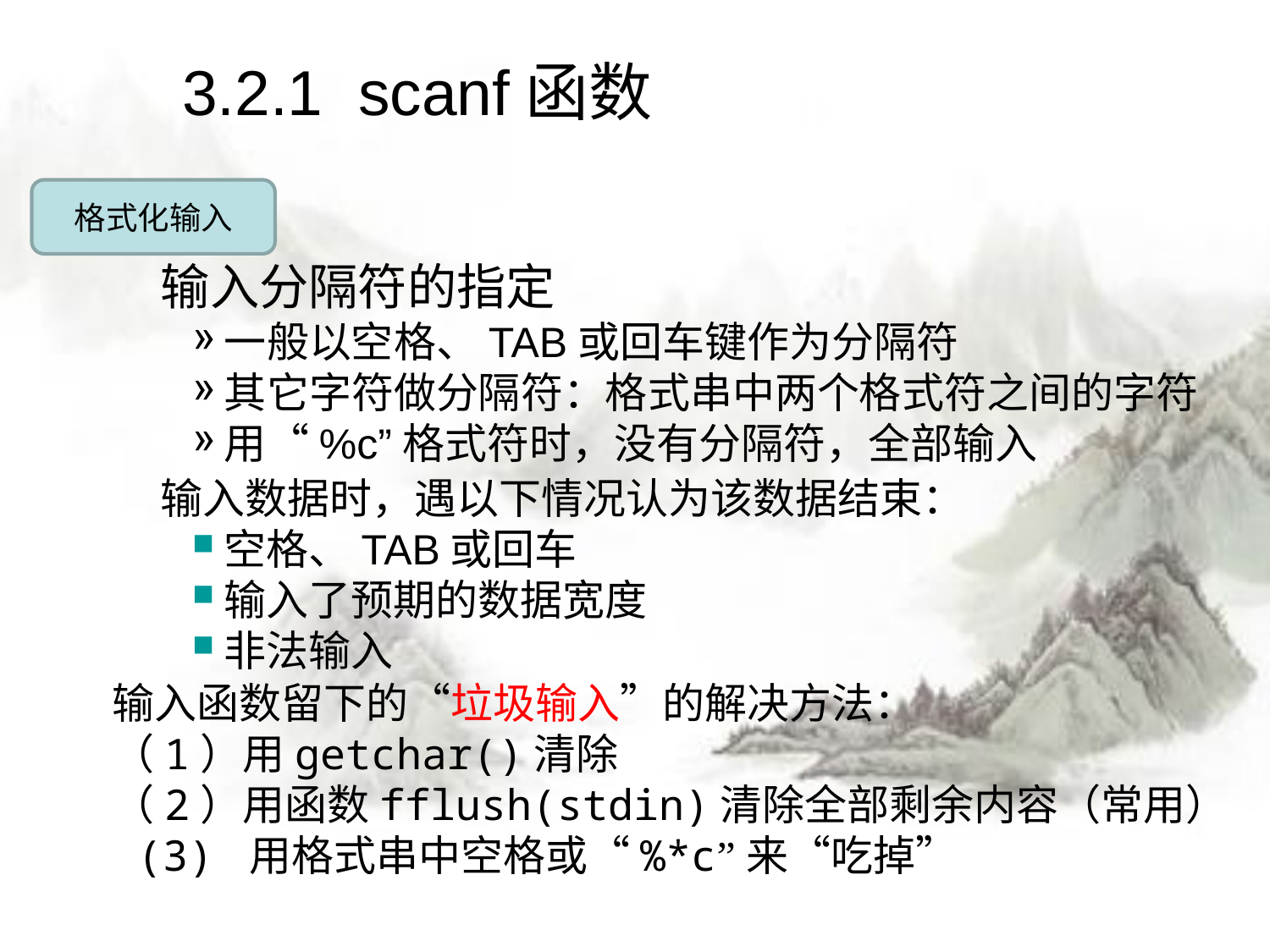

# 3.2.1  scanf函数
格式化输入
输入分隔符的指定
一般以空格、TAB或回车键作为分隔符
其它字符做分隔符：格式串中两个格式符之间的字符
用“%c”格式符时，没有分隔符，全部输入

输入数据时，遇以下情况认为该数据结束：
空格、TAB或回车
输入了预期的数据宽度
非法输入
输入函数留下的“垃圾输入”的解决方法：
（1）用getchar()清除
（2）用函数fflush(stdin)清除全部剩余内容（常用）
 (3) 用格式串中空格或“%*c”来“吃掉”